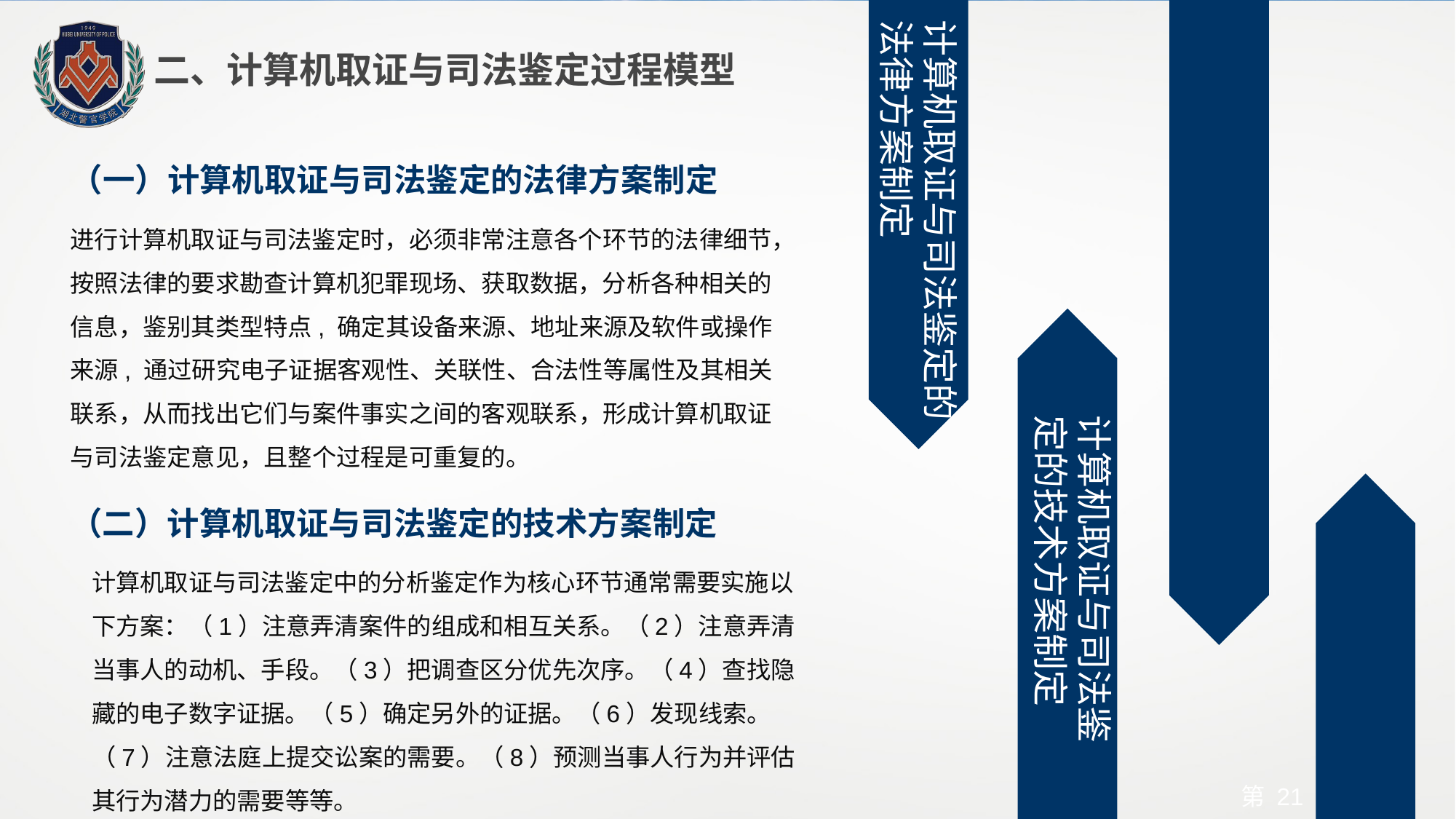

计算机取证与司法鉴定的法律方案制定

二、计算机取证与司法鉴定过程模型
（一）计算机取证与司法鉴定的法律方案制定
进行计算机取证与司法鉴定时，必须非常注意各个环节的法律细节，按照法律的要求勘查计算机犯罪现场、获取数据，分析各种相关的信息，鉴别其类型特点, 确定其设备来源、地址来源及软件或操作来源, 通过研究电子证据客观性、关联性、合法性等属性及其相关联系，从而找出它们与案件事实之间的客观联系，形成计算机取证与司法鉴定意见，且整个过程是可重复的。

计算机取证与司法鉴定的技术方案制定

（二）计算机取证与司法鉴定的技术方案制定
计算机取证与司法鉴定中的分析鉴定作为核心环节通常需要实施以下方案：（1）注意弄清案件的组成和相互关系。（2）注意弄清当事人的动机、手段。（3）把调查区分优先次序。（4）查找隐藏的电子数字证据。（5）确定另外的证据。（6）发现线索。（7）注意法庭上提交讼案的需要。（8）预测当事人行为并评估其行为潜力的需要等等。